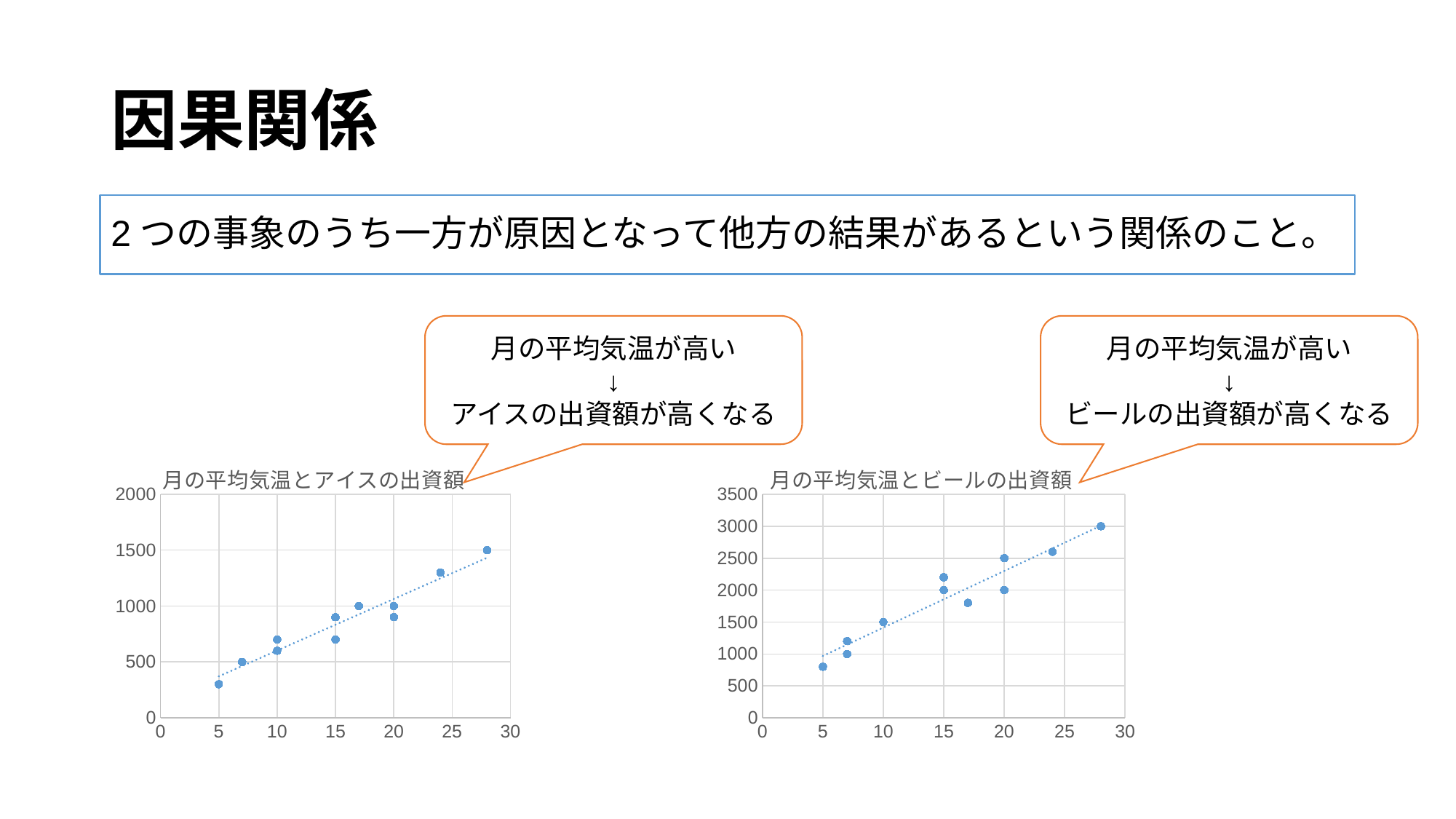

# 因果関係
2つの事象のうち一方が原因となって他方の結果があるという関係のこと。
月の平均気温が高い
↓
アイスの出資額が高くなる
月の平均気温が高い
↓
ビールの出資額が高くなる

### Chart: 月の平均気温とビールの出資額

| Category | アイス |
|---|---|

### Chart: 月の平均気温とアイスの出資額

| Category | アイス |
|---|---|